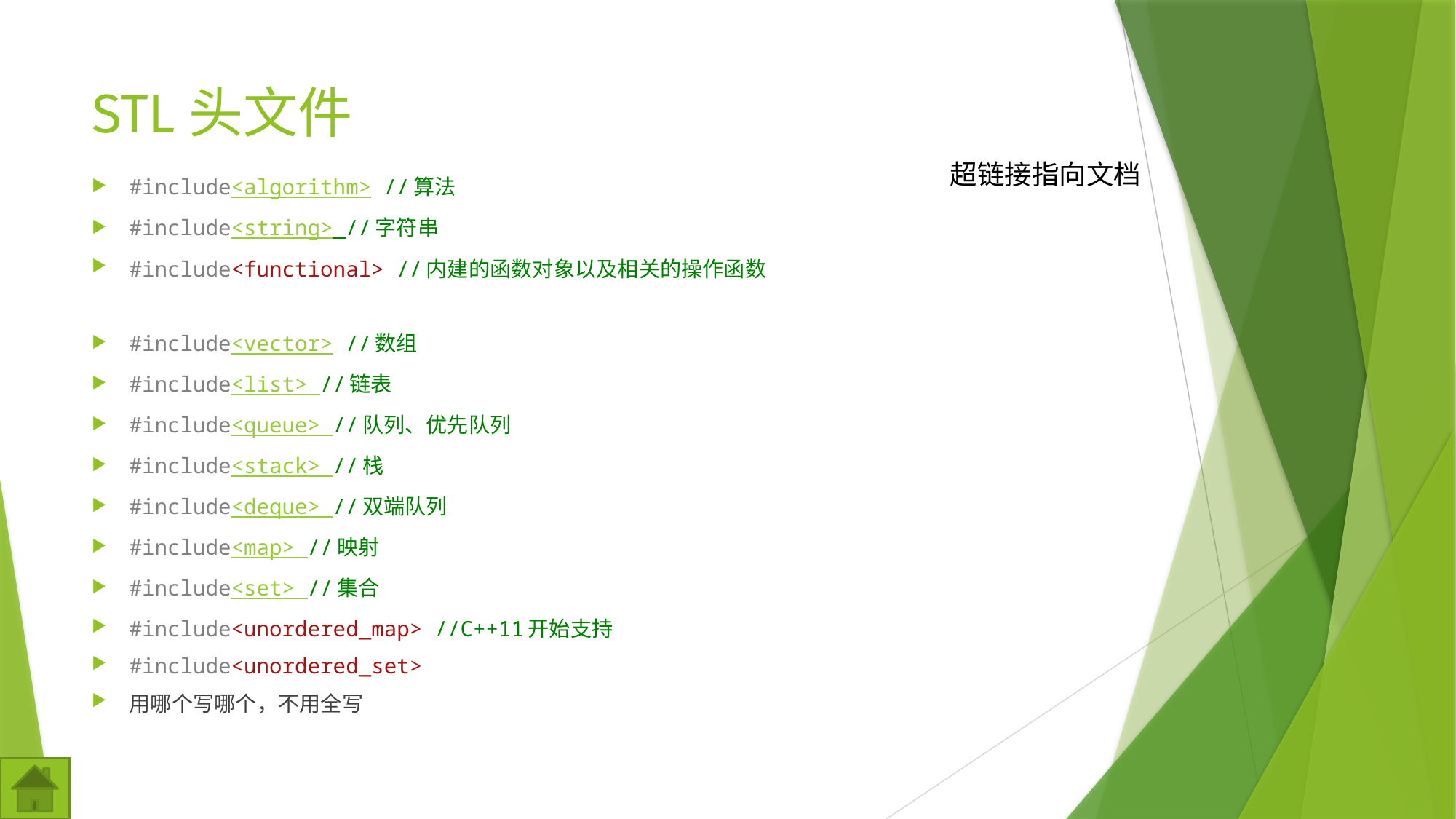

# STL头文件
超链接指向文档
#include<algorithm> //算法
#include<string> //字符串
#include<functional> //内建的函数对象以及相关的操作函数

#include<vector> //数组
#include<list> //链表
#include<queue> //队列、优先队列
#include<stack> //栈
#include<deque> //双端队列
#include<map> //映射
#include<set> //集合
#include<unordered_map> //C++11开始支持
#include<unordered_set>
用哪个写哪个，不用全写